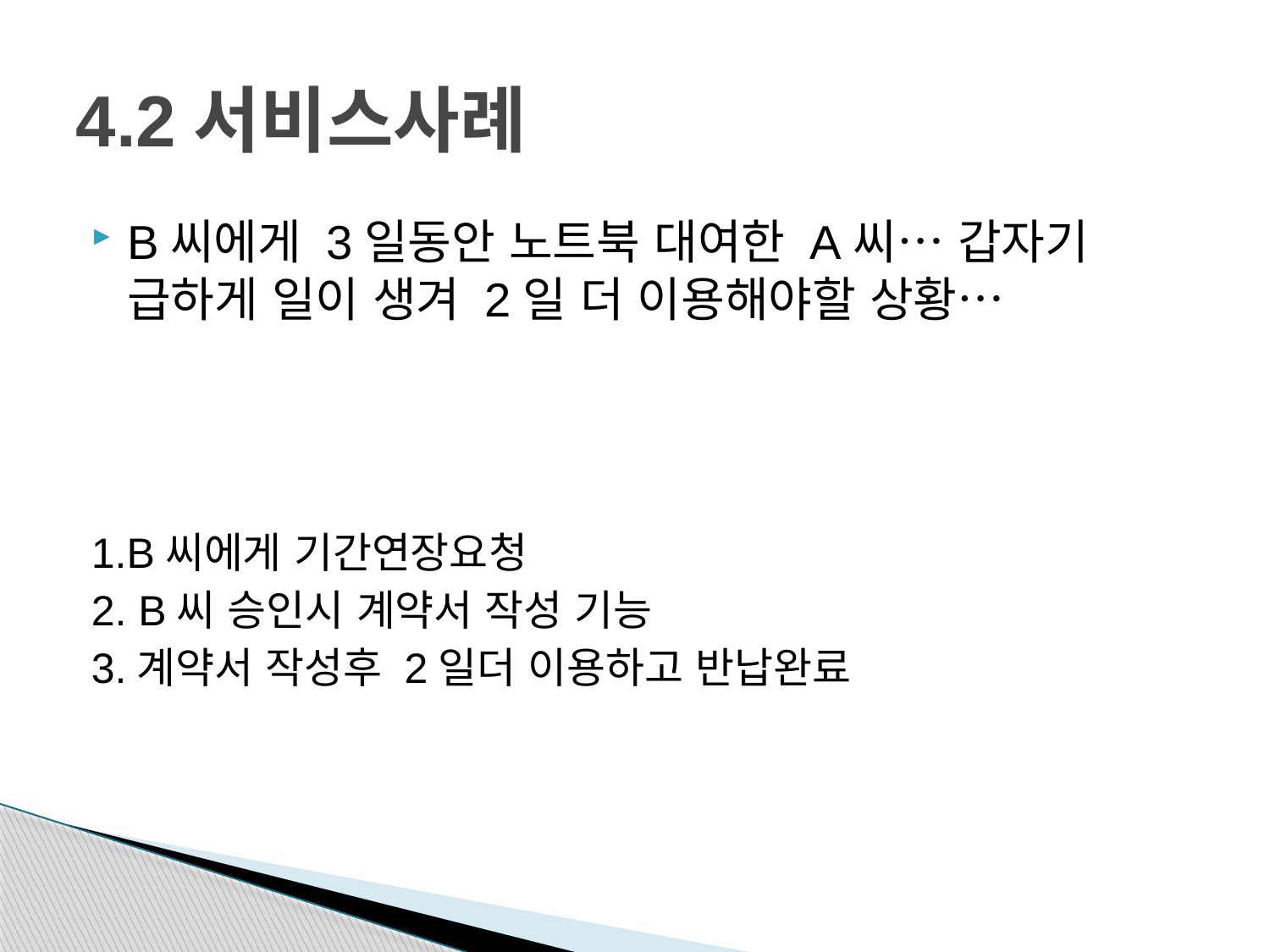

# 4.2서비스사례
B씨에게 3일동안 노트북 대여한 A씨… 갑자기 급하게 일이 생겨 2일 더 이용해야할 상황…

1.B씨에게 기간연장요청
2. B씨 승인시 계약서 작성 기능
3.계약서 작성후 2일더 이용하고 반납완료